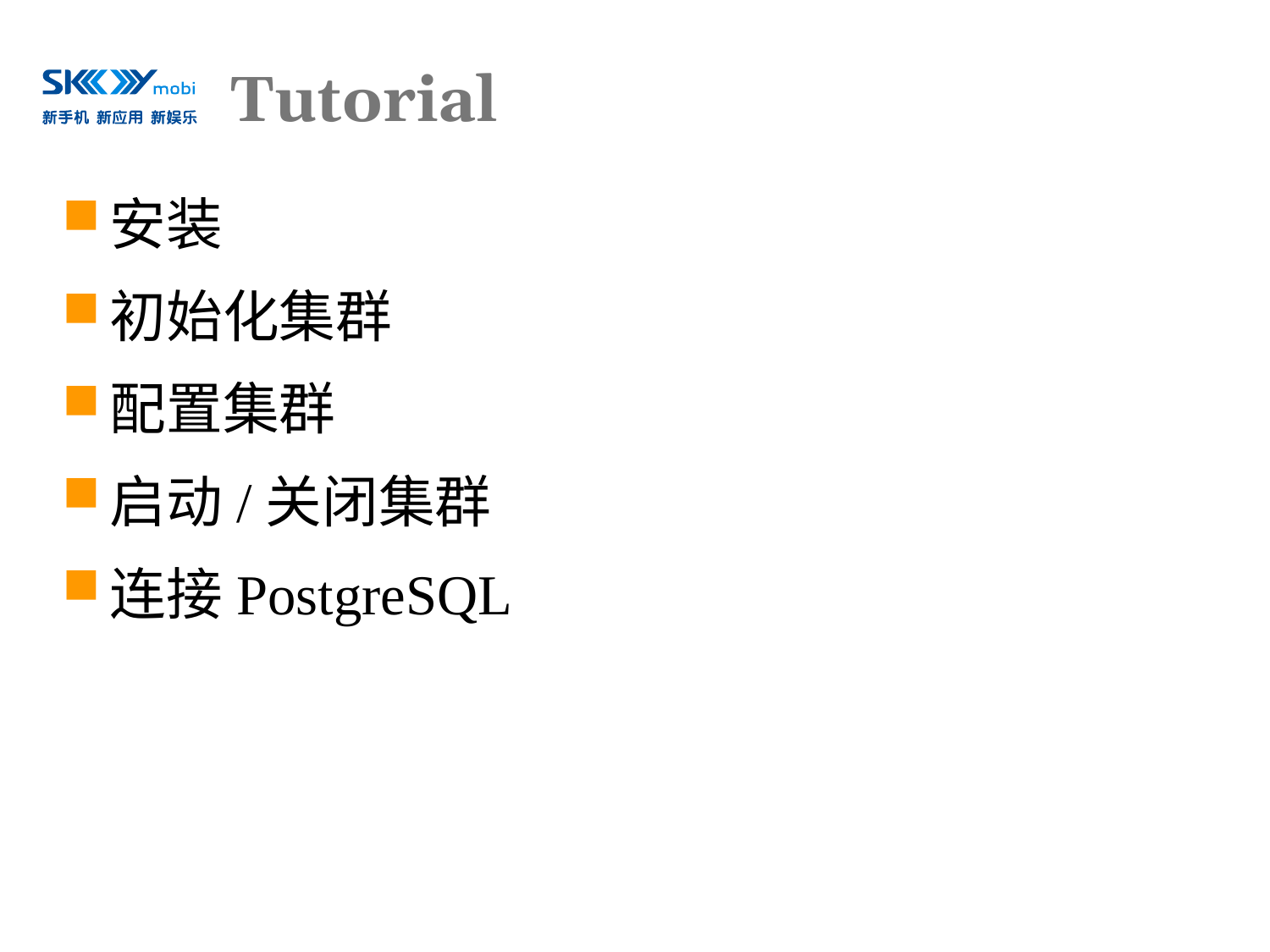

# Tutorial
安装
初始化集群
配置集群
启动/关闭集群
连接PostgreSQL